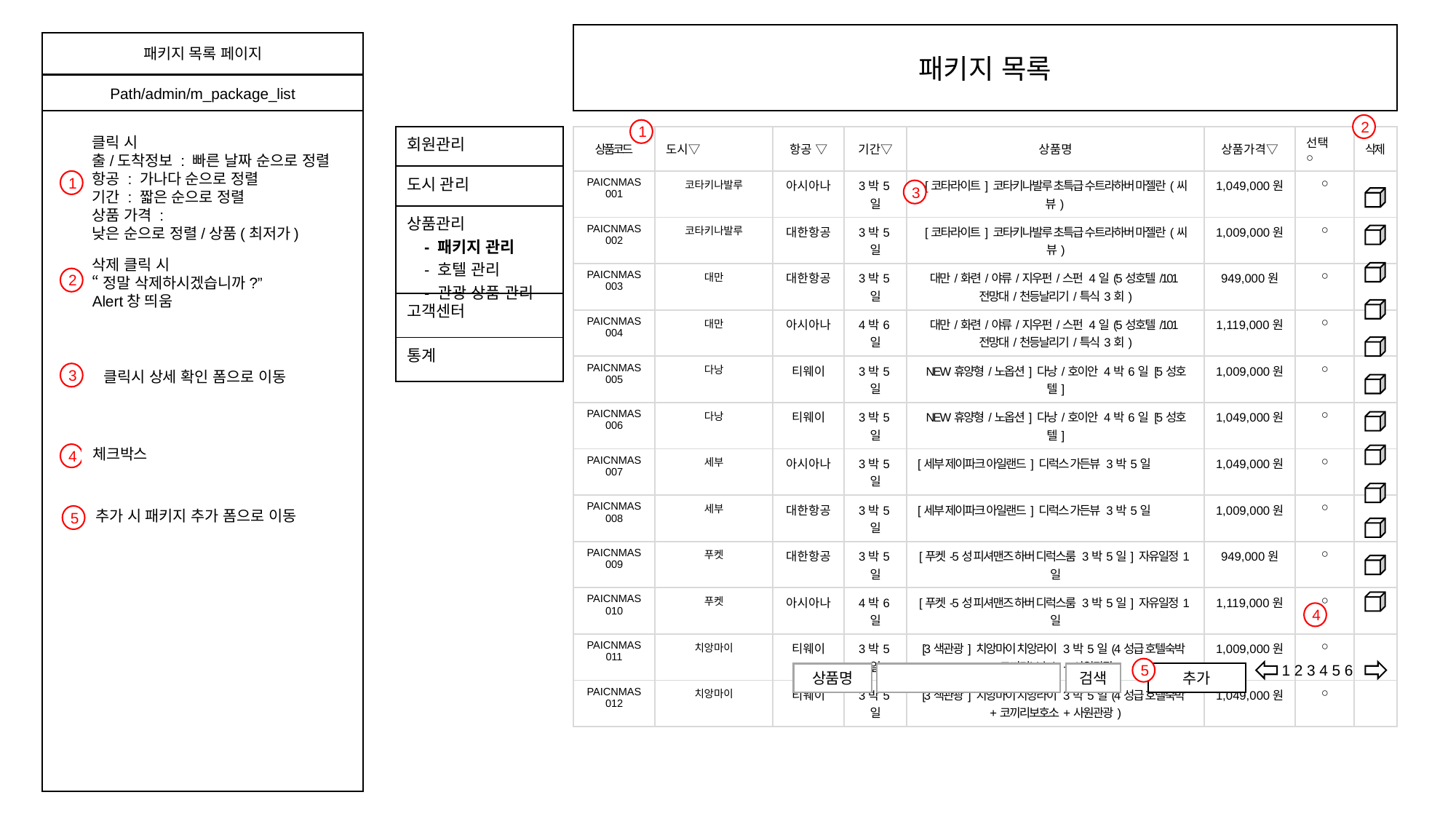

패키지 목록
패키지 목록 페이지
Path/admin/m_package_list

2
1
| 회원관리 |
| --- |
| 도시 관리 |
| 상품관리 - 패키지 관리 - 호텔 관리 - 관광 상품 관리 |
| 고객센터 |
| 통계 |
| 상품코드 | 도시▽ | 항공 ▽ | 기간▽ | 상품명 | 상품가격▽ | 선택 ○ | 삭제 |
| --- | --- | --- | --- | --- | --- | --- | --- |
| PAICNMAS 001 | 코타키나발루 | 아시아나 | 3박5일 | [코타라이트] 코타키나발루 초특급 수트라하버 마젤란(씨뷰) | 1,049,000원 | ○ |  |
| PAICNMAS 002 | 코타키나발루 | 대한항공 | 3박5일 | [코타라이트] 코타키나발루 초특급 수트라하버 마젤란(씨뷰) | 1,009,000원 | ○ |  |
| PAICNMAS 003 | 대만 | 대한항공 | 3박5일 | 대만/화련/야류/지우펀/스펀 4일(5성호텔/101전망대/천등날리기/특식3회) | 949,000원 | ○ |  |
| PAICNMAS 004 | 대만 | 아시아나 | 4박6일 | 대만/화련/야류/지우펀/스펀 4일(5성호텔/101전망대/천등날리기/특식3회) | 1,119,000원 | ○ |  |
| PAICNMAS 005 | 다낭 | 티웨이 | 3박5일 | NEW휴양형/노옵션] 다낭/호이안 4박6일 [5성호텔] | 1,009,000원 | ○ |  |
| PAICNMAS 006 | 다낭 | 티웨이 | 3박5일 | NEW휴양형/노옵션] 다낭/호이안 4박6일 [5성호텔] | 1,049,000원 | ○ |  |
| PAICNMAS 007 | 세부 | 아시아나 | 3박5일 | [세부 제이파크 아일랜드] 디럭스 가든뷰 3박5일 | 1,049,000원 | ○ |  |
| PAICNMAS 008 | 세부 | 대한항공 | 3박5일 | [세부 제이파크 아일랜드] 디럭스 가든뷰 3박5일 | 1,009,000원 | ○ |  |
| PAICNMAS 009 | 푸켓 | 대한항공 | 3박5일 | [푸켓-5성 피셔맨즈 하버 디럭스룸 3박5일] 자유일정1일 | 949,000원 | ○ |  |
| PAICNMAS 010 | 푸켓 | 아시아나 | 4박6일 | [푸켓-5성 피셔맨즈 하버 디럭스룸 3박5일] 자유일정1일 | 1,119,000원 | ○ |  |
| PAICNMAS 011 | 치앙마이 | 티웨이 | 3박5일 | [3색관광] 치앙마이 치앙라이 3박5일(4성급 호텔숙박+코끼리보호소+사원관광) | 1,009,000원 | ○ |  |
| PAICNMAS 012 | 치앙마이 | 티웨이 | 3박5일 | [3색관광] 치앙마이 치앙라이 3박5일(4성급 호텔숙박+코끼리보호소+사원관광) | 1,049,000원 | ○ |  |
클릭 시
출/도착정보 : 빠른 날짜 순으로 정렬
항공 : 가나다 순으로 정렬
기간 : 짧은 순으로 정렬
상품 가격 :
낮은 순으로 정렬/상품(최저가)
1
3

삭제 클릭 시
“정말 삭제하시겠습니까?”
Alert창 띄움

2

클릭시 상세 확인 폼으로 이동
3

체크박스
4

추가 시 패키지 추가 폼으로 이동
5

4
1 2 3 4 5 6
5

추가
검색
상품명